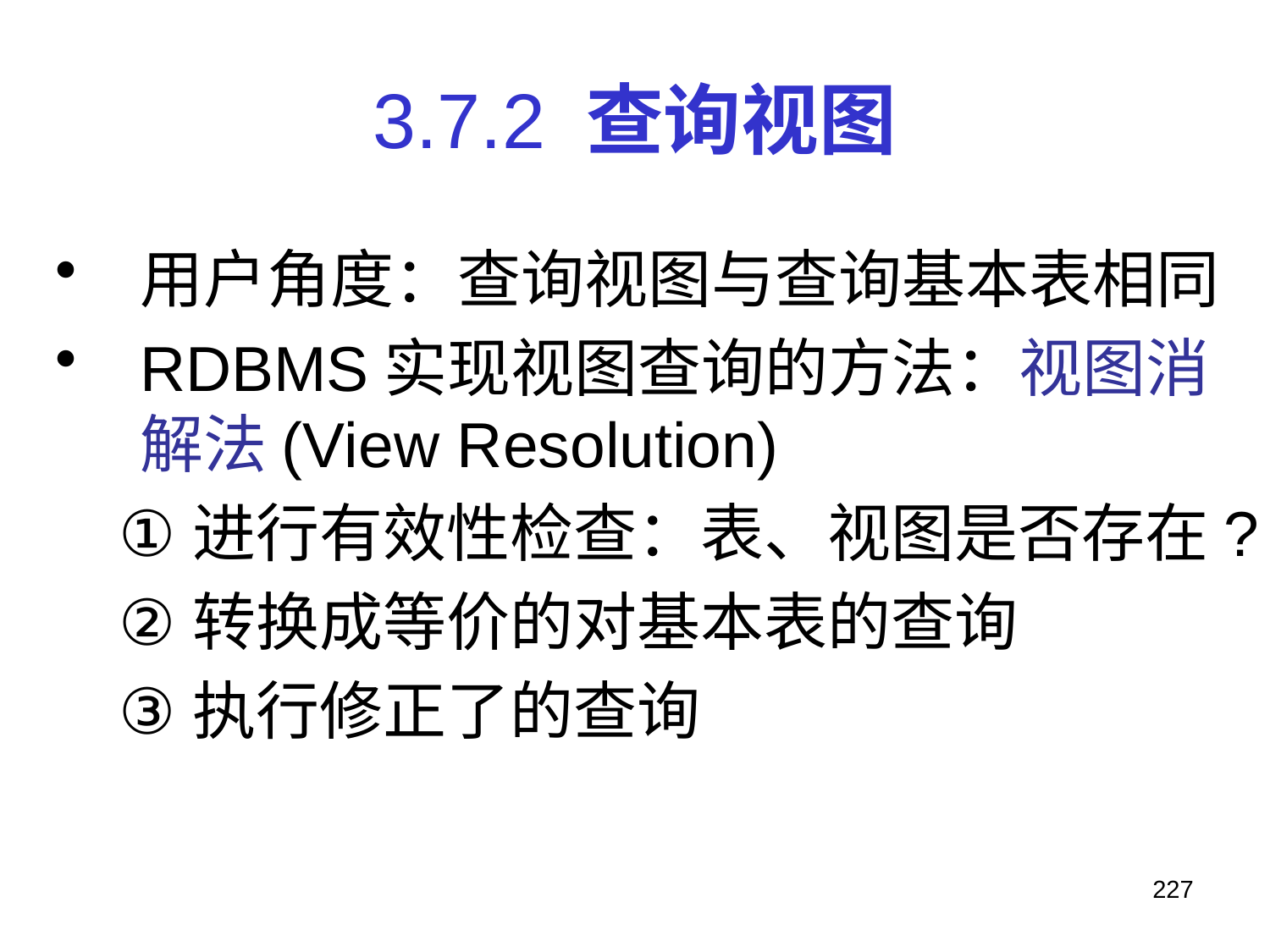

# 3.7.2 查询视图
用户角度：查询视图与查询基本表相同
RDBMS实现视图查询的方法：视图消解法(View Resolution)
进行有效性检查：表、视图是否存在?
转换成等价的对基本表的查询
执行修正了的查询
227